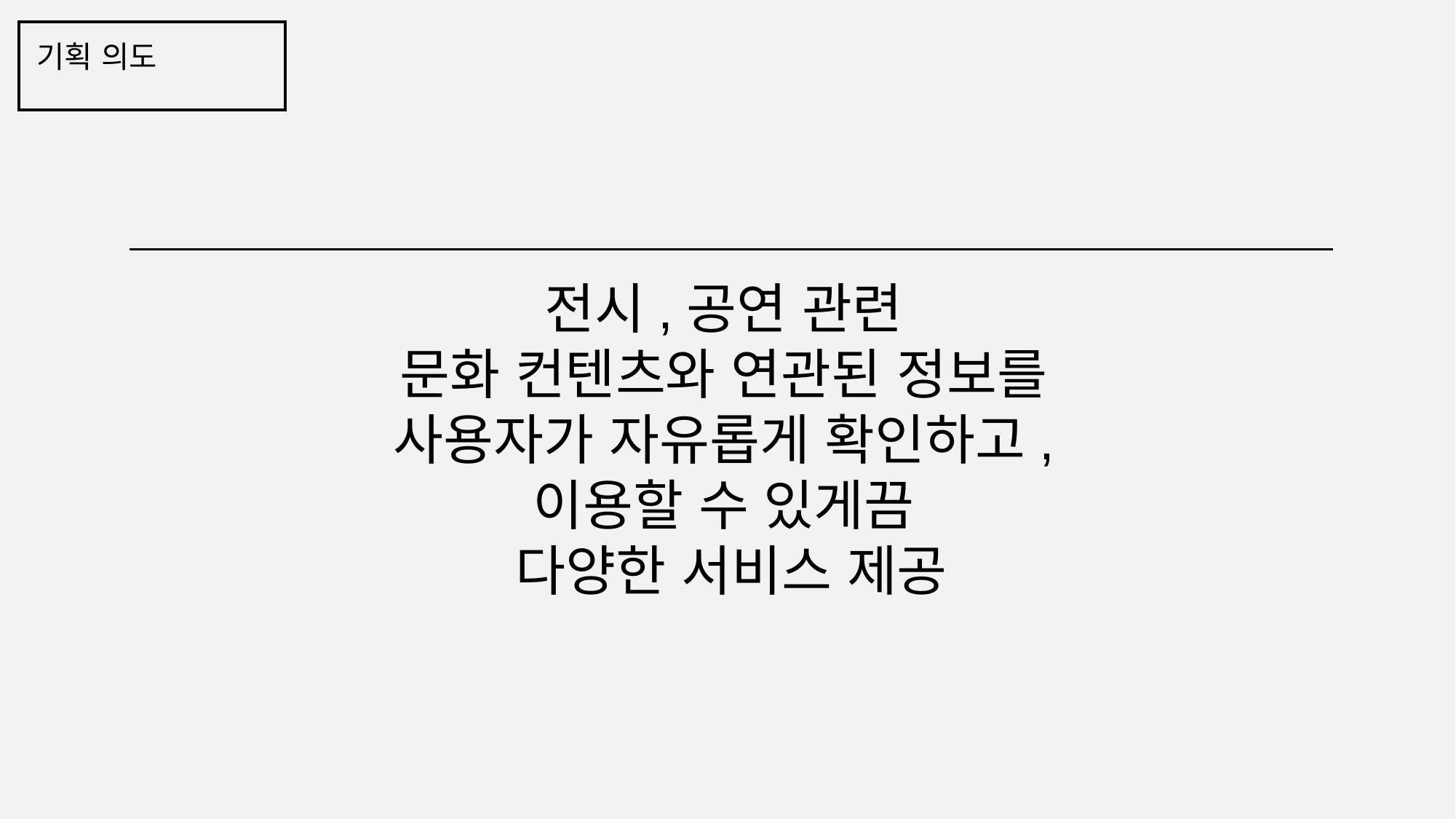

기획 의도

전시,공연 관련
문화 컨텐츠와 연관된 정보를
사용자가 자유롭게 확인하고,
이용할 수 있게끔
다양한 서비스 제공